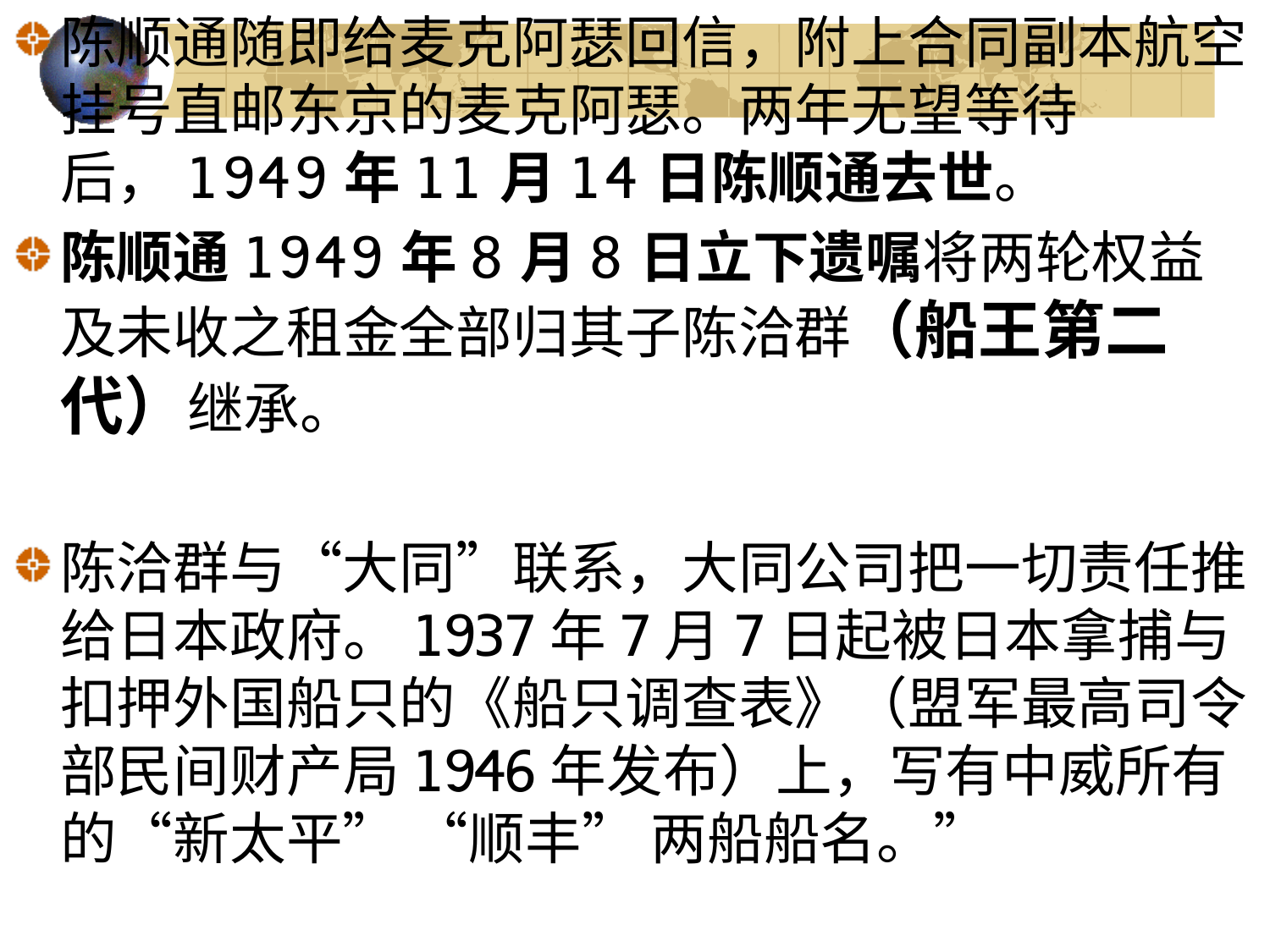

陈顺通随即给麦克阿瑟回信，附上合同副本航空挂号直邮东京的麦克阿瑟。两年无望等待后，1949年11月14日陈顺通去世。
陈顺通1949年8月8日立下遗嘱将两轮权益及未收之租金全部归其子陈洽群（船王第二代）继承。

陈洽群与“大同”联系，大同公司把一切责任推给日本政府。1937年7月7日起被日本拿捕与扣押外国船只的《船只调查表》（盟军最高司令部民间财产局1946年发布）上，写有中威所有的“新太平” “顺丰” 两船船名。”